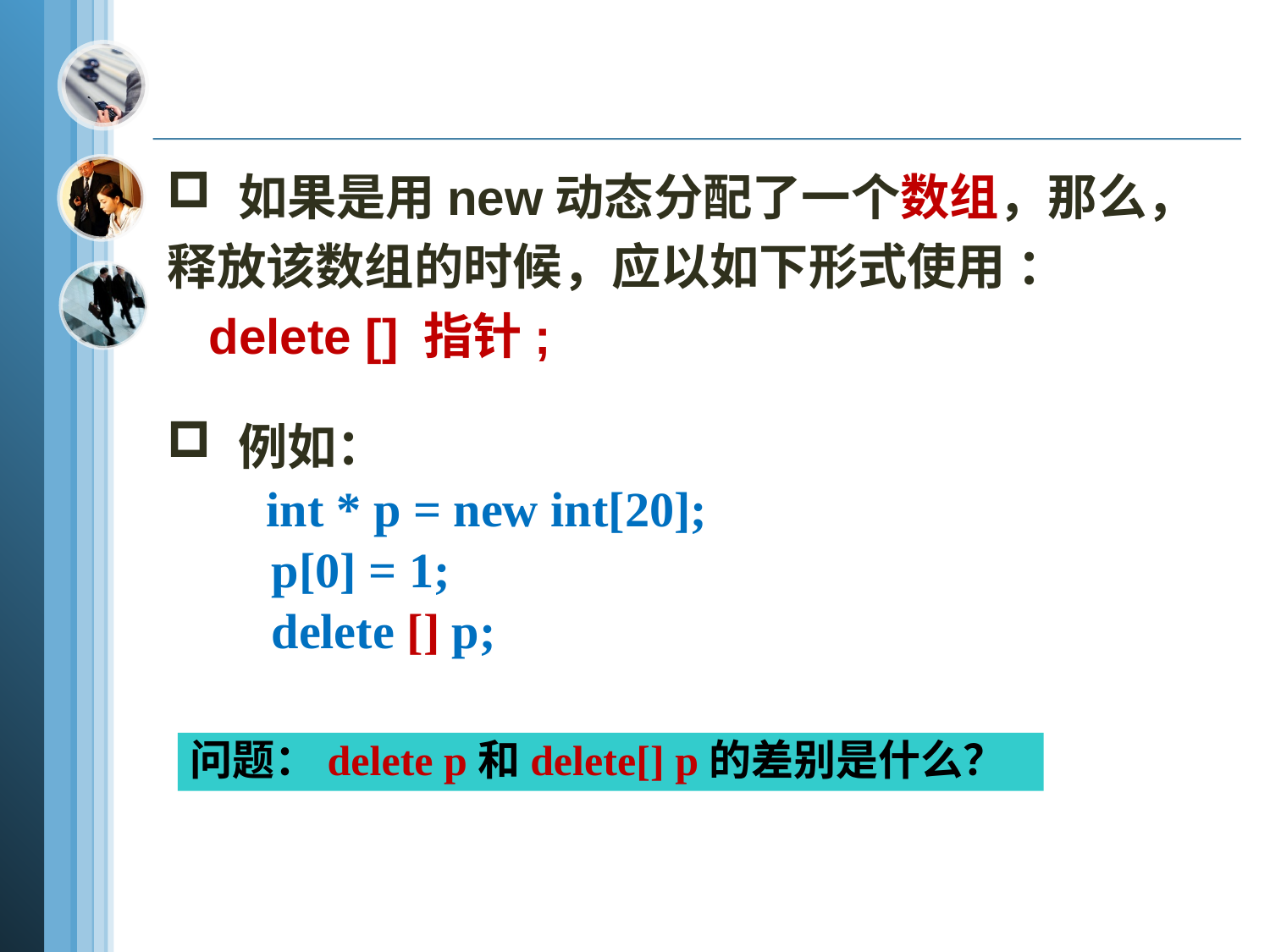

如果是用new动态分配了一个数组，那么，
释放该数组的时候，应以如下形式使用 ：
   delete [] 指针;

 例如：
   int * p = new int[20];
   p[0] = 1;
   delete [] p;

问题：delete p和delete[] p的差别是什么？